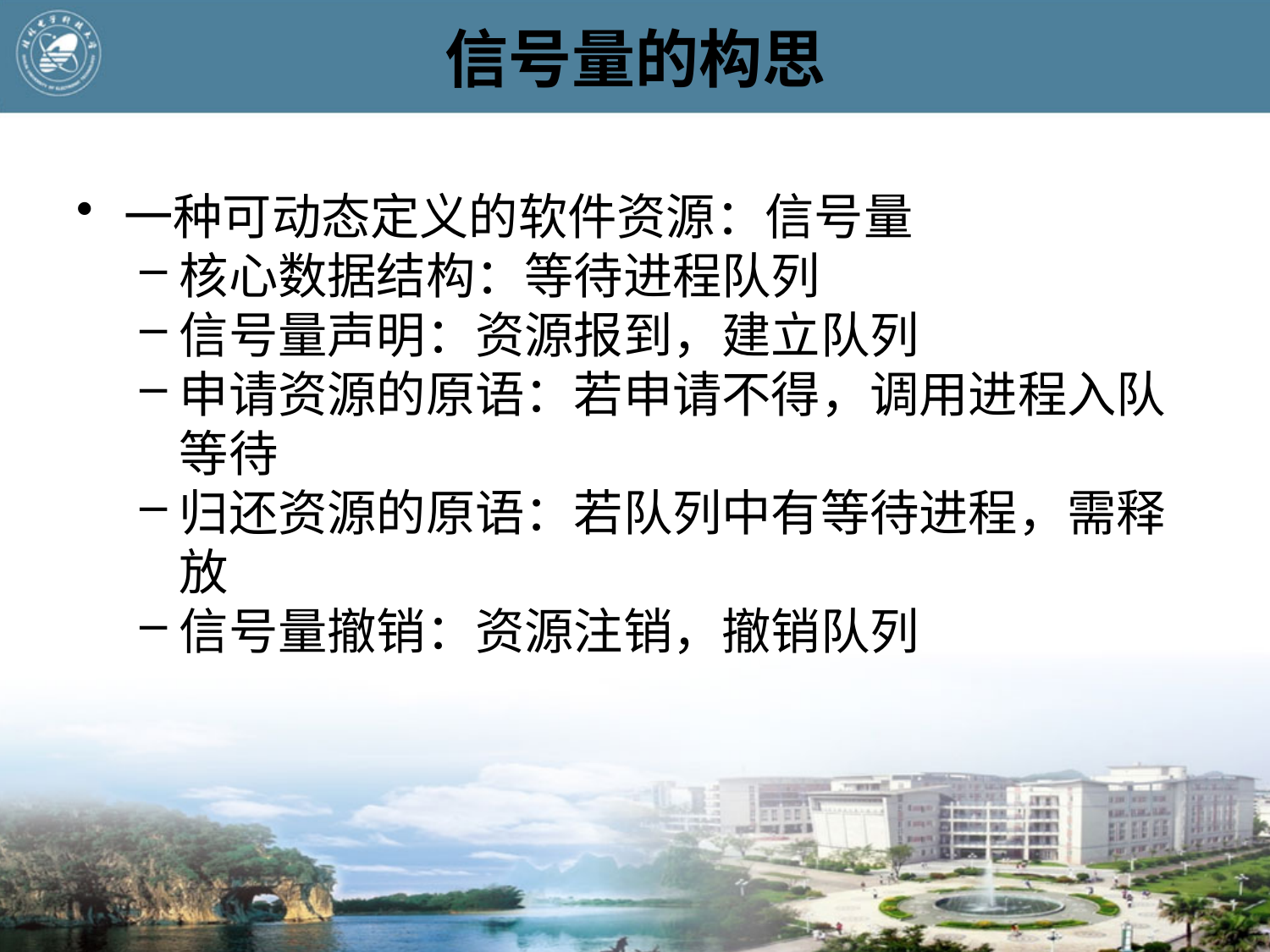

# 信号量的构思
一种可动态定义的软件资源：信号量
核心数据结构：等待进程队列
信号量声明：资源报到，建立队列
申请资源的原语：若申请不得，调用进程入队等待
归还资源的原语：若队列中有等待进程，需释放
信号量撤销：资源注销，撤销队列